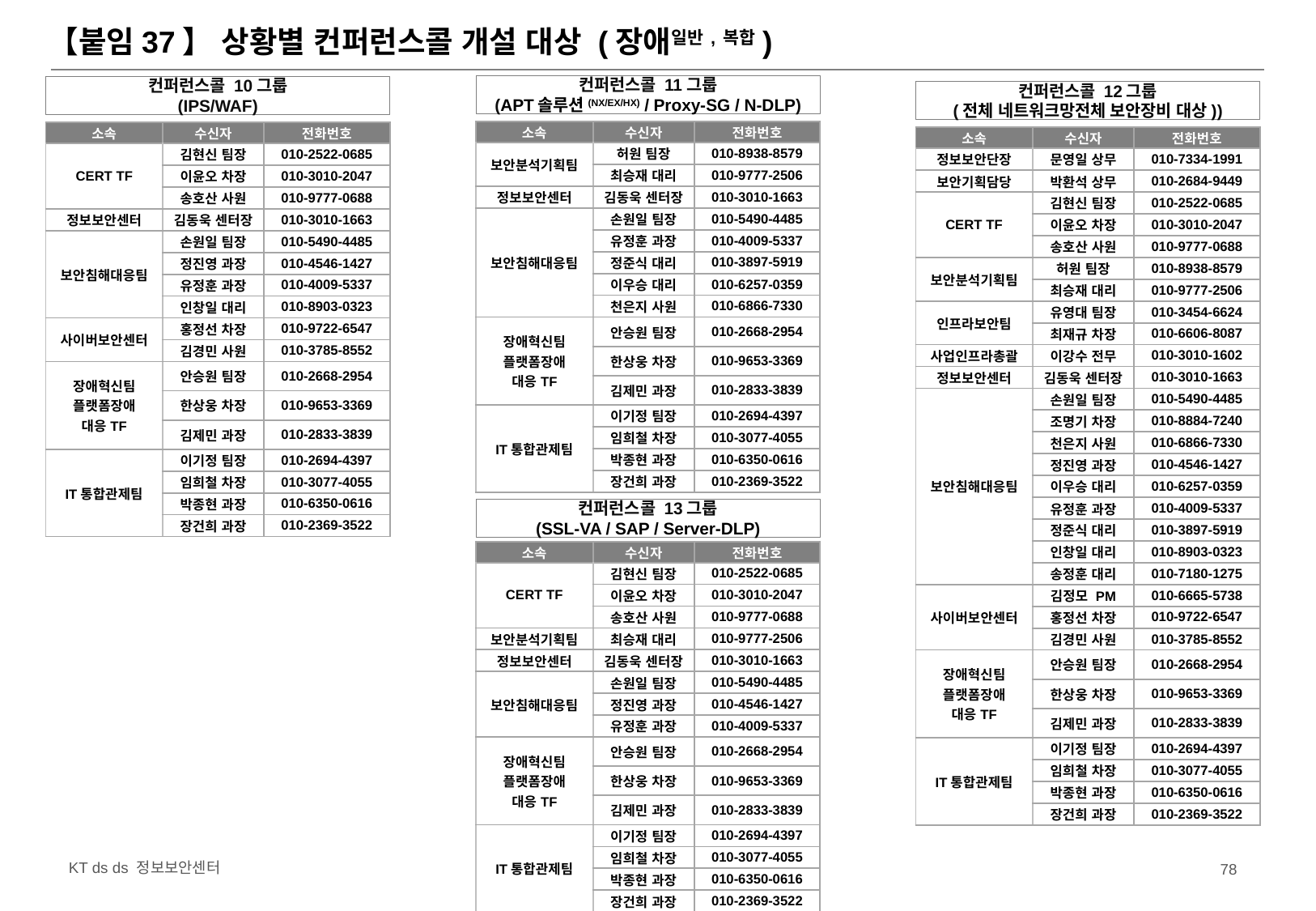

【붙임37】 상황별 컨퍼런스콜 개설 대상 (장애일반,복합)
컨퍼런스콜 11그룹
(APT솔루션(NX/EX/HX) / Proxy-SG / N-DLP)
컨퍼런스콜 10그룹
(IPS/WAF)
컨퍼런스콜 12그룹
(전체 네트워크망전체 보안장비 대상))
| 소속 | 수신자 | 전화번호 |
| --- | --- | --- |
| 보안분석기획팀 | 허원 팀장 | 010-8938-8579 |
|  | 최승재 대리 | 010-9777-2506 |
| 정보보안센터 | 김동욱 센터장 | 010-3010-1663 |
| 보안침해대응팀 | 손원일 팀장 | 010-5490-4485 |
|  | 유정훈 과장 | 010-4009-5337 |
|  | 정준식 대리 | 010-3897-5919 |
|  | 이우승 대리 | 010-6257-0359 |
|  | 천은지 사원 | 010-6866-7330 |
| 장애혁신팀 플랫폼장애 대응TF | 안승원 팀장 | 010-2668-2954 |
|  | 한상웅 차장 | 010-9653-3369 |
|  | 김제민 과장 | 010-2833-3839 |
| IT통합관제팀 | 이기정 팀장 | 010-2694-4397 |
|  | 임희철 차장 | 010-3077-4055 |
|  | 박종현 과장 | 010-6350-0616 |
|  | 장건희 과장 | 010-2369-3522 |
| 소속 | 수신자 | 전화번호 |
| --- | --- | --- |
| CERT TF | 김현신 팀장 | 010-2522-0685 |
|  | 이윤오 차장 | 010-3010-2047 |
|  | 송호산 사원 | 010-9777-0688 |
| 정보보안센터 | 김동욱 센터장 | 010-3010-1663 |
| 보안침해대응팀 | 손원일 팀장 | 010-5490-4485 |
|  | 정진영 과장 | 010-4546-1427 |
|  | 유정훈 과장 | 010-4009-5337 |
|  | 인창일 대리 | 010-8903-0323 |
| 사이버보안센터 | 홍정선 차장 | 010-9722-6547 |
|  | 김경민 사원 | 010-3785-8552 |
| 장애혁신팀 플랫폼장애 대응TF | 안승원 팀장 | 010-2668-2954 |
|  | 한상웅 차장 | 010-9653-3369 |
|  | 김제민 과장 | 010-2833-3839 |
| IT통합관제팀 | 이기정 팀장 | 010-2694-4397 |
|  | 임희철 차장 | 010-3077-4055 |
|  | 박종현 과장 | 010-6350-0616 |
|  | 장건희 과장 | 010-2369-3522 |
| 소속 | 수신자 | 전화번호 |
| --- | --- | --- |
| 정보보안단장 | 문영일 상무 | 010-7334-1991 |
| 보안기획담당 | 박환석 상무 | 010-2684-9449 |
| CERT TF | 김현신 팀장 | 010-2522-0685 |
|  | 이윤오 차장 | 010-3010-2047 |
|  | 송호산 사원 | 010-9777-0688 |
| 보안분석기획팀 | 허원 팀장 | 010-8938-8579 |
|  | 최승재 대리 | 010-9777-2506 |
| 인프라보안팀 | 유영대 팀장 | 010-3454-6624 |
|  | 최재규 차장 | 010-6606-8087 |
| 사업인프라총괄 | 이강수 전무 | 010-3010-1602 |
| 정보보안센터 | 김동욱 센터장 | 010-3010-1663 |
| 보안침해대응팀 | 손원일 팀장 | 010-5490-4485 |
|  | 조명기 차장 | 010-8884-7240 |
|  | 천은지 사원 | 010-6866-7330 |
|  | 정진영 과장 | 010-4546-1427 |
|  | 이우승 대리 | 010-6257-0359 |
|  | 유정훈 과장 | 010-4009-5337 |
|  | 정준식 대리 | 010-3897-5919 |
|  | 인창일 대리 | 010-8903-0323 |
|  | 송정훈 대리 | 010-7180-1275 |
| 사이버보안센터 | 김정모 PM | 010-6665-5738 |
|  | 홍정선 차장 | 010-9722-6547 |
|  | 김경민 사원 | 010-3785-8552 |
| 장애혁신팀 플랫폼장애 대응TF | 안승원 팀장 | 010-2668-2954 |
|  | 한상웅 차장 | 010-9653-3369 |
|  | 김제민 과장 | 010-2833-3839 |
| IT통합관제팀 | 이기정 팀장 | 010-2694-4397 |
|  | 임희철 차장 | 010-3077-4055 |
|  | 박종현 과장 | 010-6350-0616 |
|  | 장건희 과장 | 010-2369-3522 |
컨퍼런스콜 13그룹
(SSL-VA / SAP / Server-DLP)
| 소속 | 수신자 | 전화번호 |
| --- | --- | --- |
| CERT TF | 김현신 팀장 | 010-2522-0685 |
|  | 이윤오 차장 | 010-3010-2047 |
|  | 송호산 사원 | 010-9777-0688 |
| 보안분석기획팀 | 최승재 대리 | 010-9777-2506 |
| 정보보안센터 | 김동욱 센터장 | 010-3010-1663 |
| 보안침해대응팀 | 손원일 팀장 | 010-5490-4485 |
|  | 정진영 과장 | 010-4546-1427 |
|  | 유정훈 과장 | 010-4009-5337 |
| 장애혁신팀 플랫폼장애 대응TF | 안승원 팀장 | 010-2668-2954 |
|  | 한상웅 차장 | 010-9653-3369 |
|  | 김제민 과장 | 010-2833-3839 |
| IT통합관제팀 | 이기정 팀장 | 010-2694-4397 |
|  | 임희철 차장 | 010-3077-4055 |
|  | 박종현 과장 | 010-6350-0616 |
|  | 장건희 과장 | 010-2369-3522 |
78